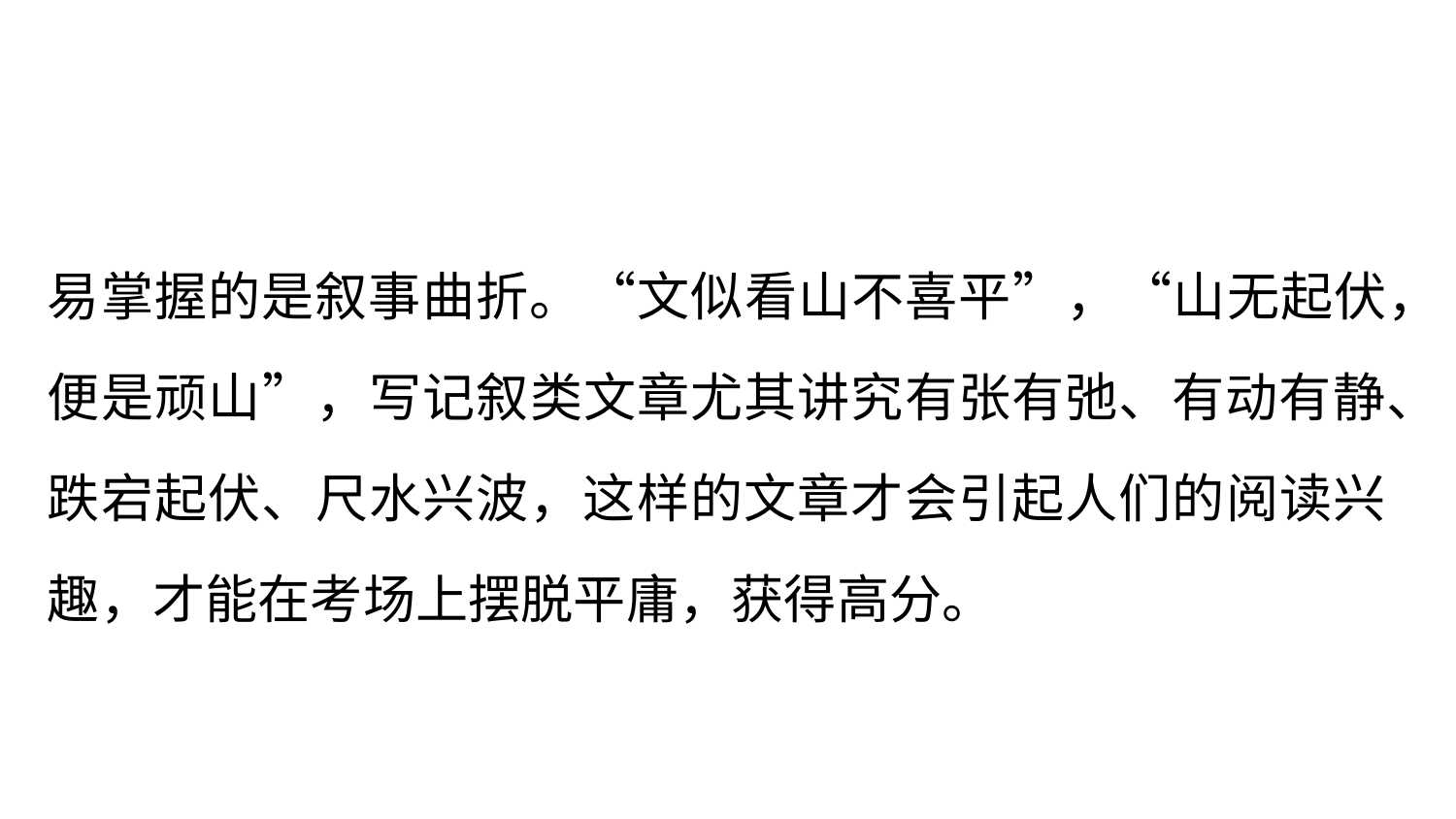

易掌握的是叙事曲折。“文似看山不喜平”，“山无起伏，便是顽山”，写记叙类文章尤其讲究有张有弛、有动有静、跌宕起伏、尺水兴波，这样的文章才会引起人们的阅读兴趣，才能在考场上摆脱平庸，获得高分。